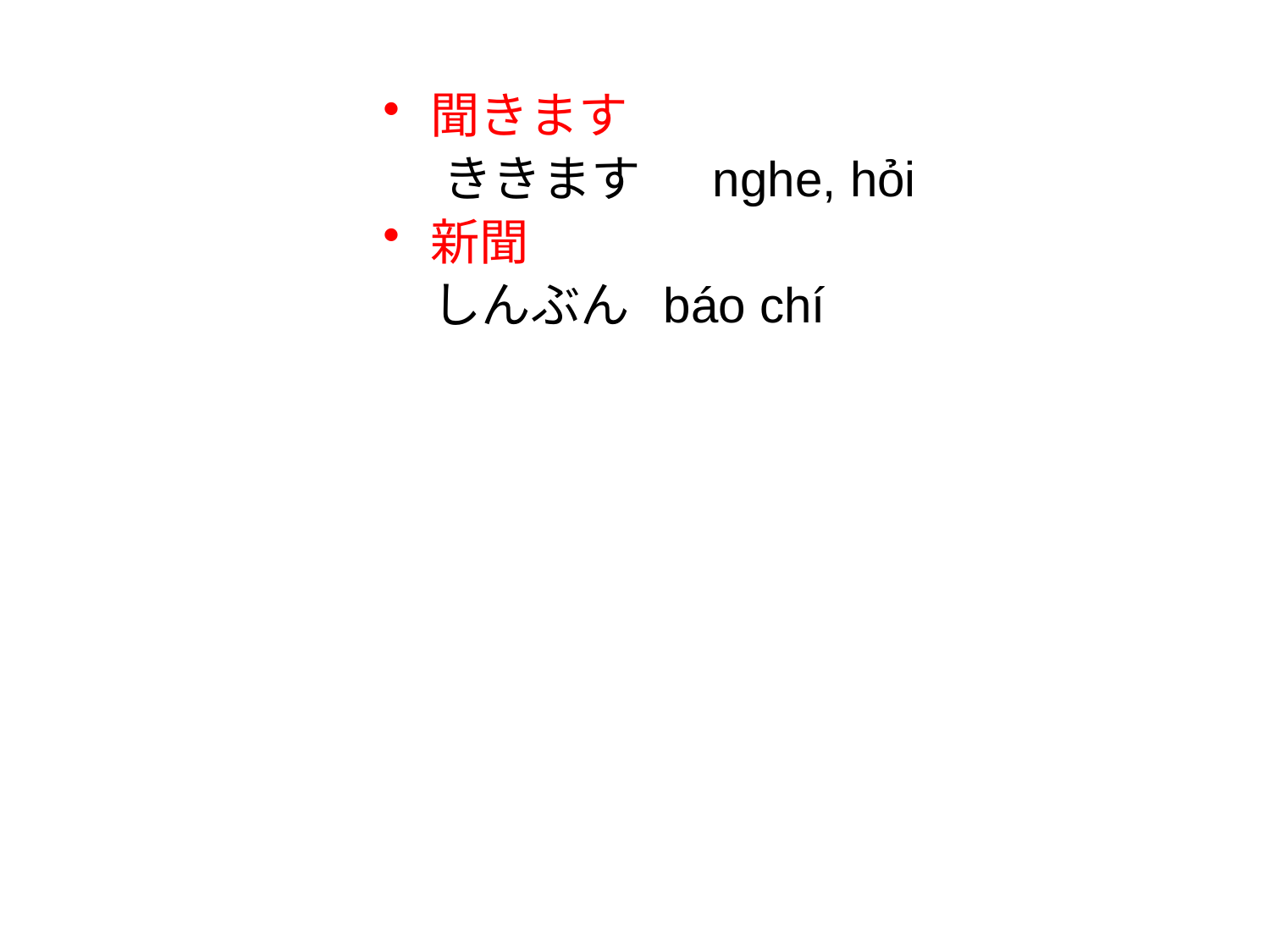

聞きます
　 ききます　 nghe, hỏi
新聞
　しんぶん  báo chí